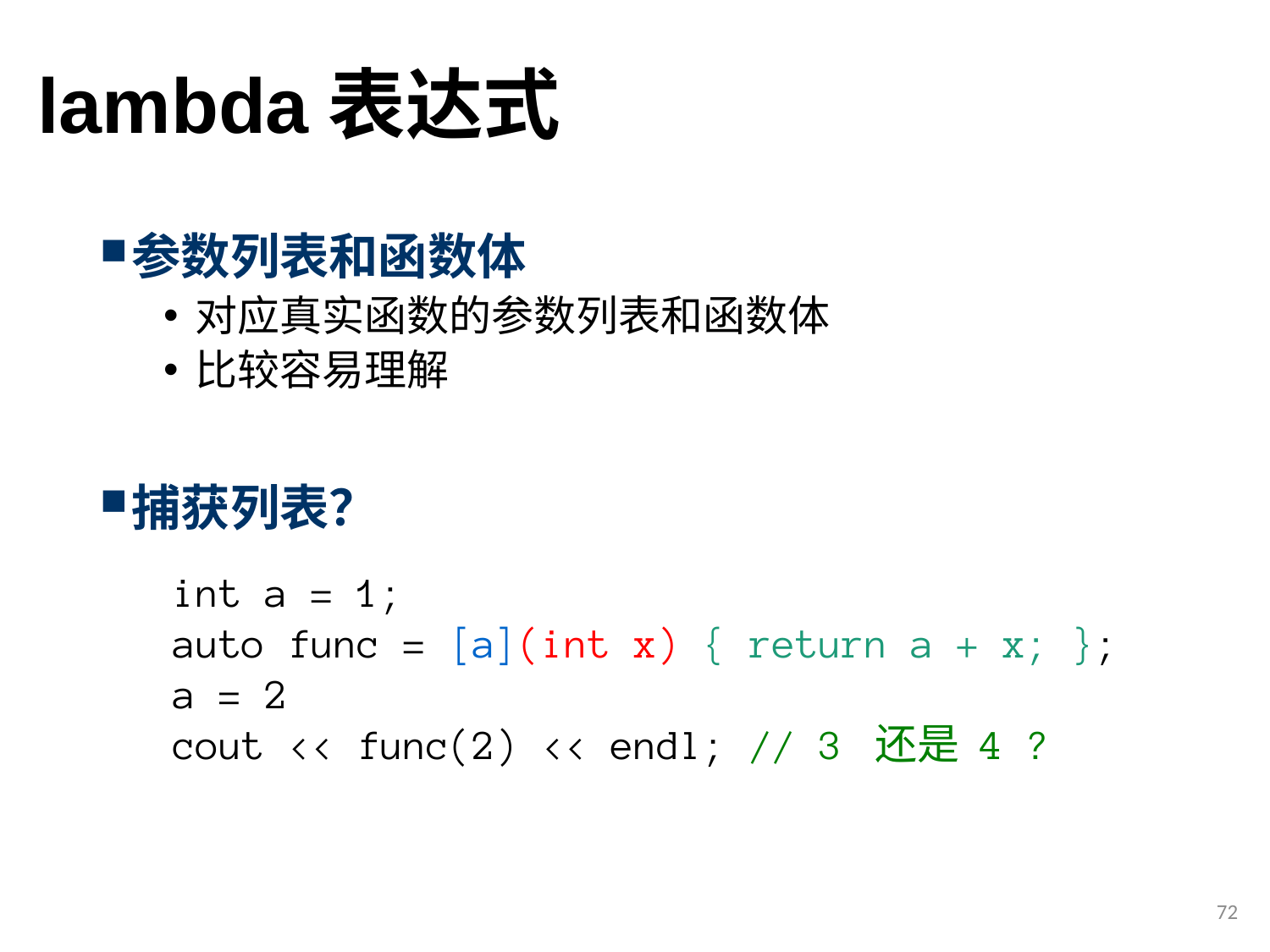

# lambda表达式
参数列表和函数体
对应真实函数的参数列表和函数体
比较容易理解

捕获列表？

int a = 1;
auto func = [a](int x) { return a + x; };
a = 2
cout << func(2) << endl; // 3 还是 4 ?
72